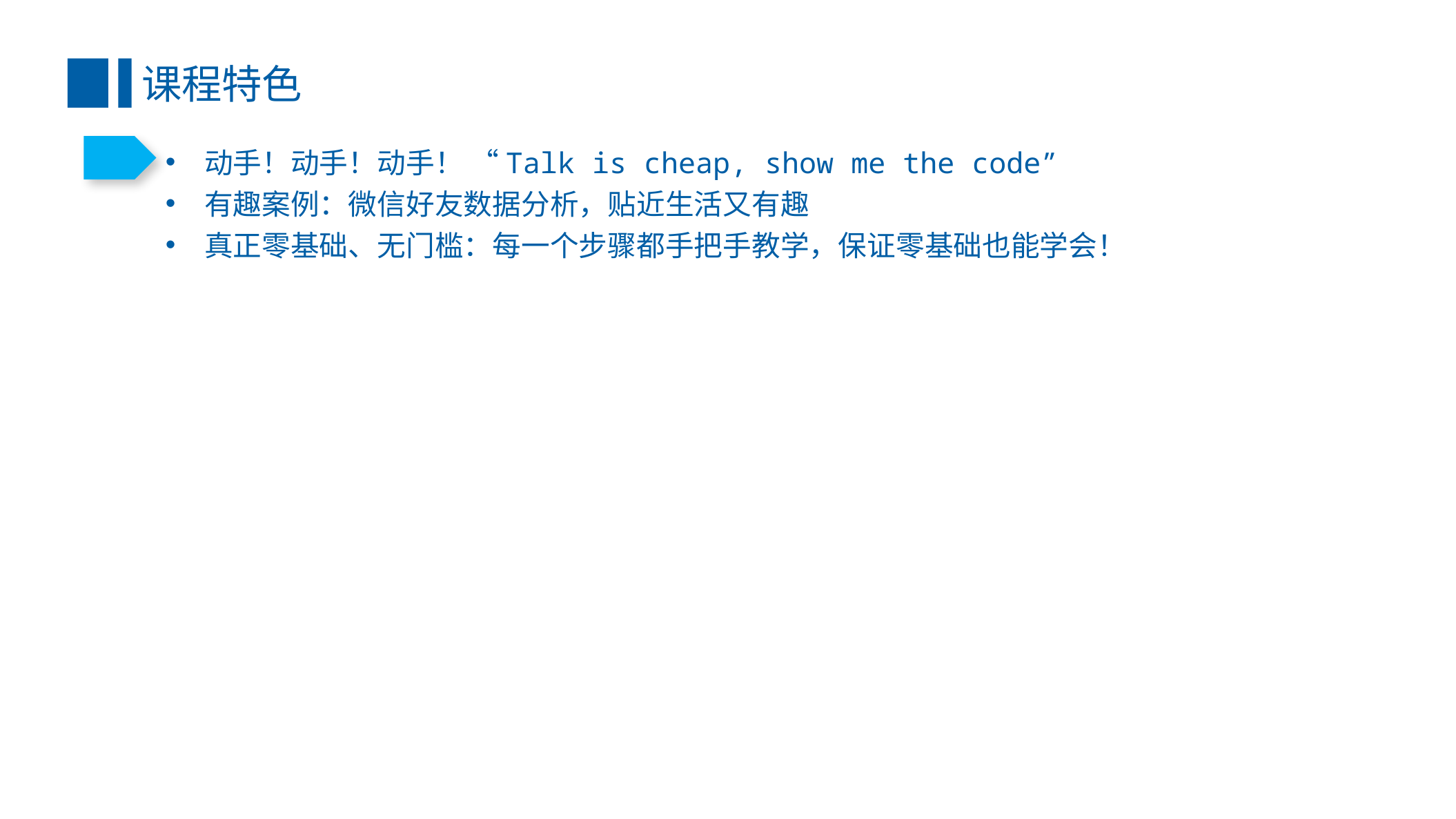

课程特色

动手！动手！动手！ “Talk is cheap, show me the code”
有趣案例：微信好友数据分析，贴近生活又有趣
真正零基础、无门槛：每一个步骤都手把手教学，保证零基础也能学会！